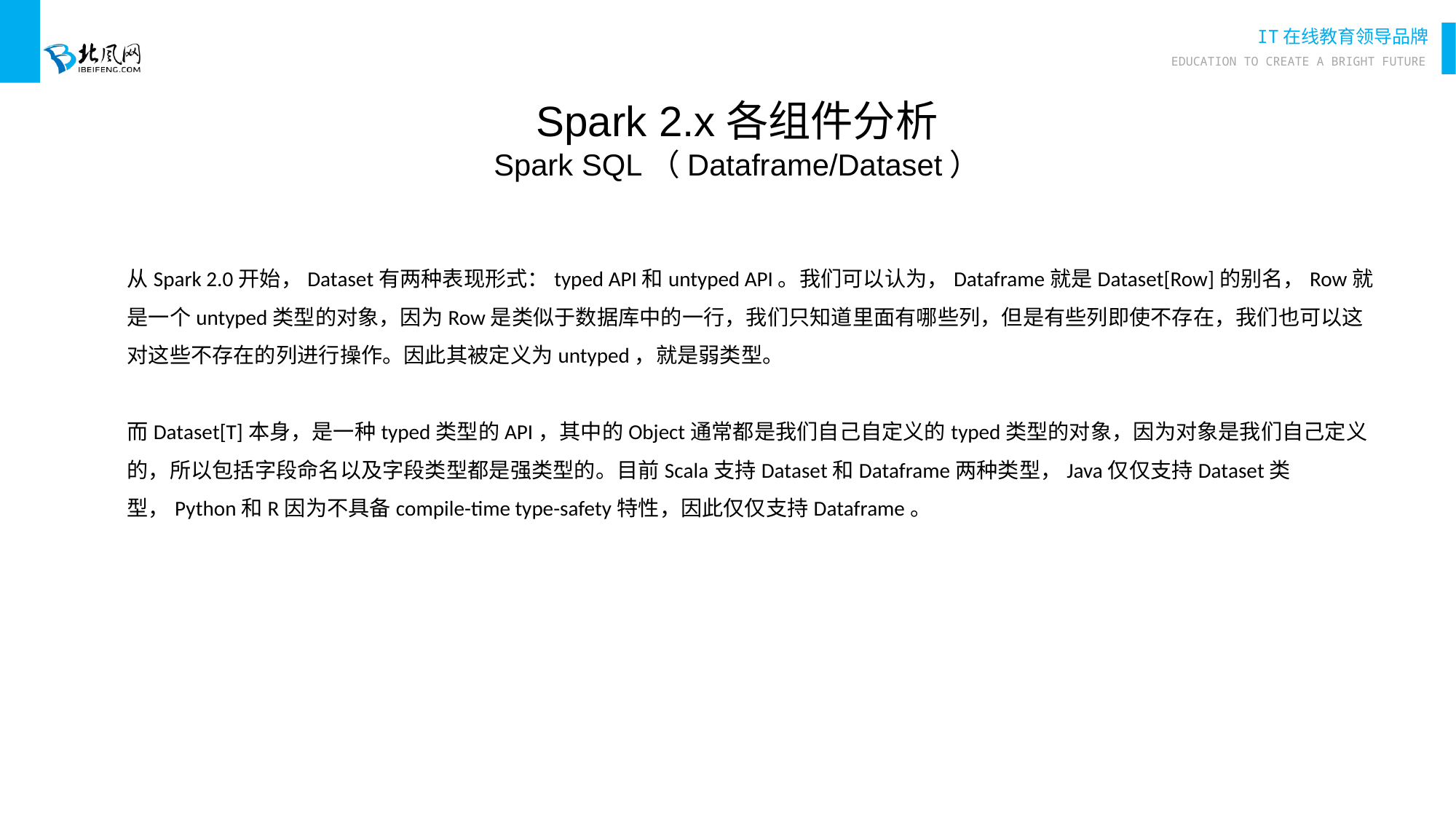

Spark 2.x各组件分析
Spark SQL（Dataframe/Dataset）
从Spark 2.0开始，Dataset有两种表现形式：typed API和untyped API。我们可以认为，Dataframe就是Dataset[Row]的别名，Row就是一个untyped类型的对象，因为Row是类似于数据库中的一行，我们只知道里面有哪些列，但是有些列即使不存在，我们也可以这对这些不存在的列进行操作。因此其被定义为untyped，就是弱类型。

而Dataset[T]本身，是一种typed类型的API，其中的Object通常都是我们自己自定义的typed类型的对象，因为对象是我们自己定义的，所以包括字段命名以及字段类型都是强类型的。目前Scala支持Dataset和Dataframe两种类型，Java仅仅支持Dataset类型，Python和R因为不具备compile-time type-safety特性，因此仅仅支持Dataframe。